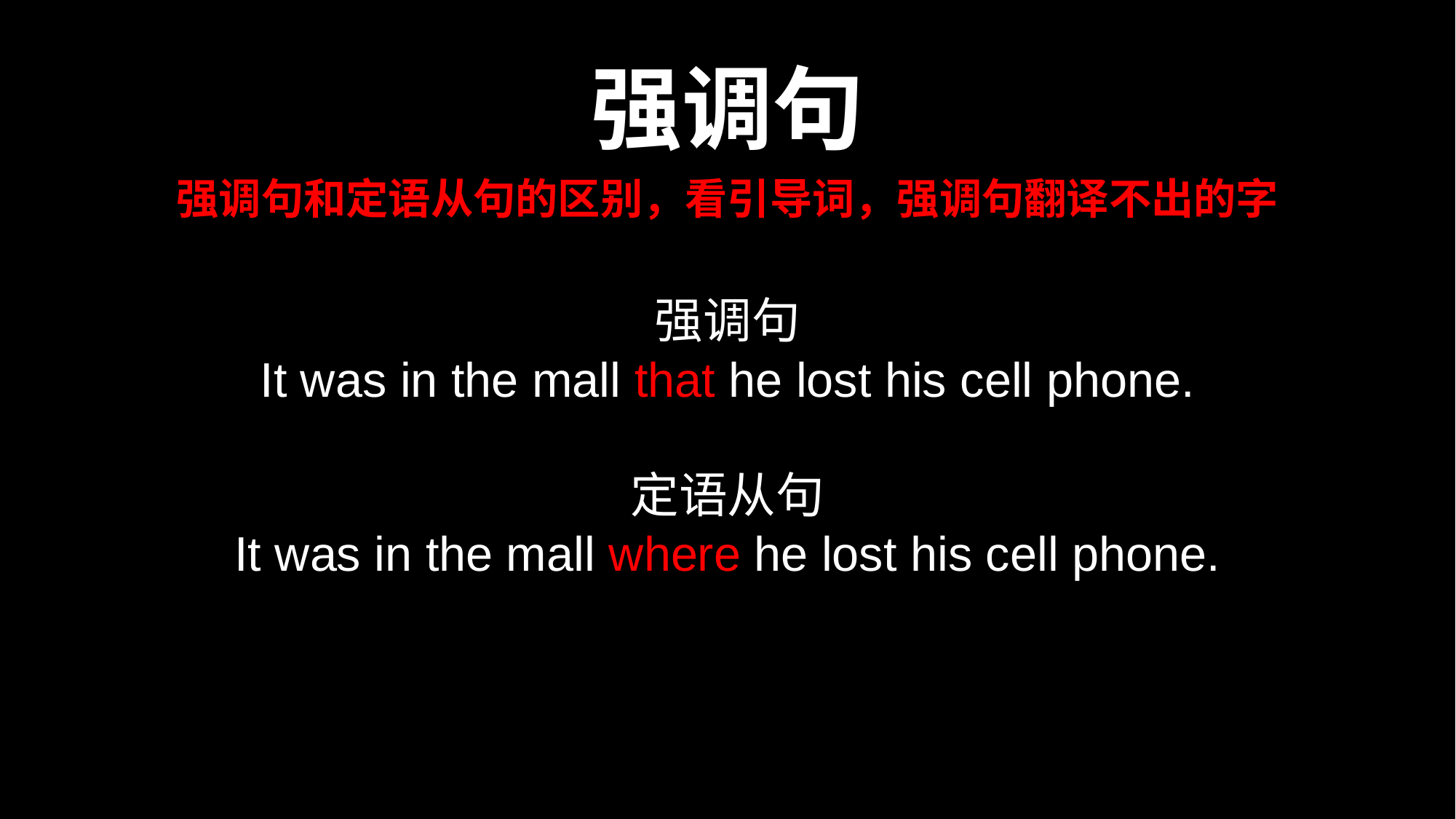

强调句
强调句和定语从句的区别，看引导词，强调句翻译不出的字
强调句
It was in the mall that he lost his cell phone.

定语从句
It was in the mall where he lost his cell phone.